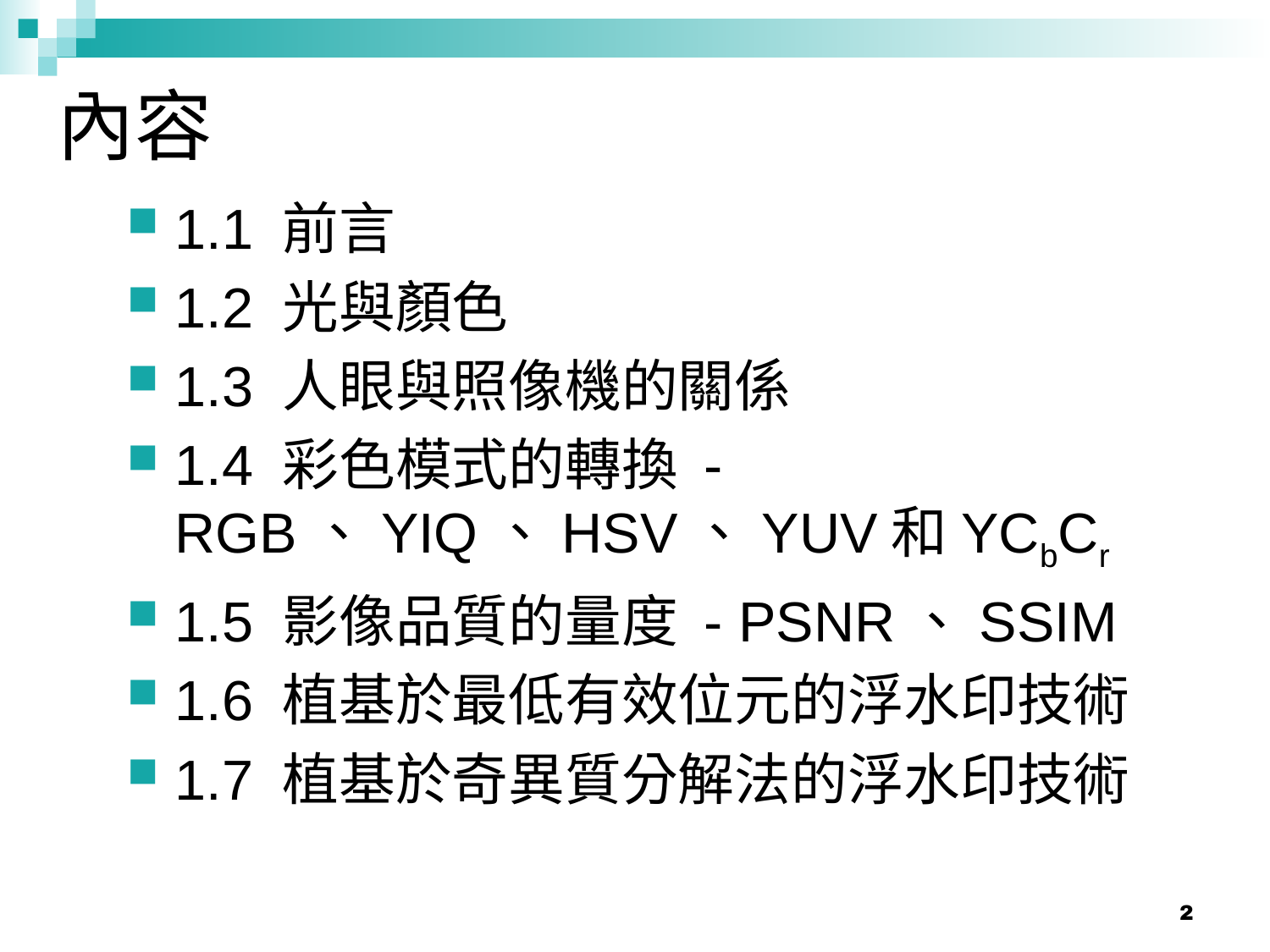

內容
1.1 前言
1.2 光與顏色
1.3 人眼與照像機的關係
1.4 彩色模式的轉換 - RGB、YIQ、HSV、YUV和YCbCr
1.5 影像品質的量度 - PSNR、SSIM
1.6 植基於最低有效位元的浮水印技術
1.7 植基於奇異質分解法的浮水印技術

2